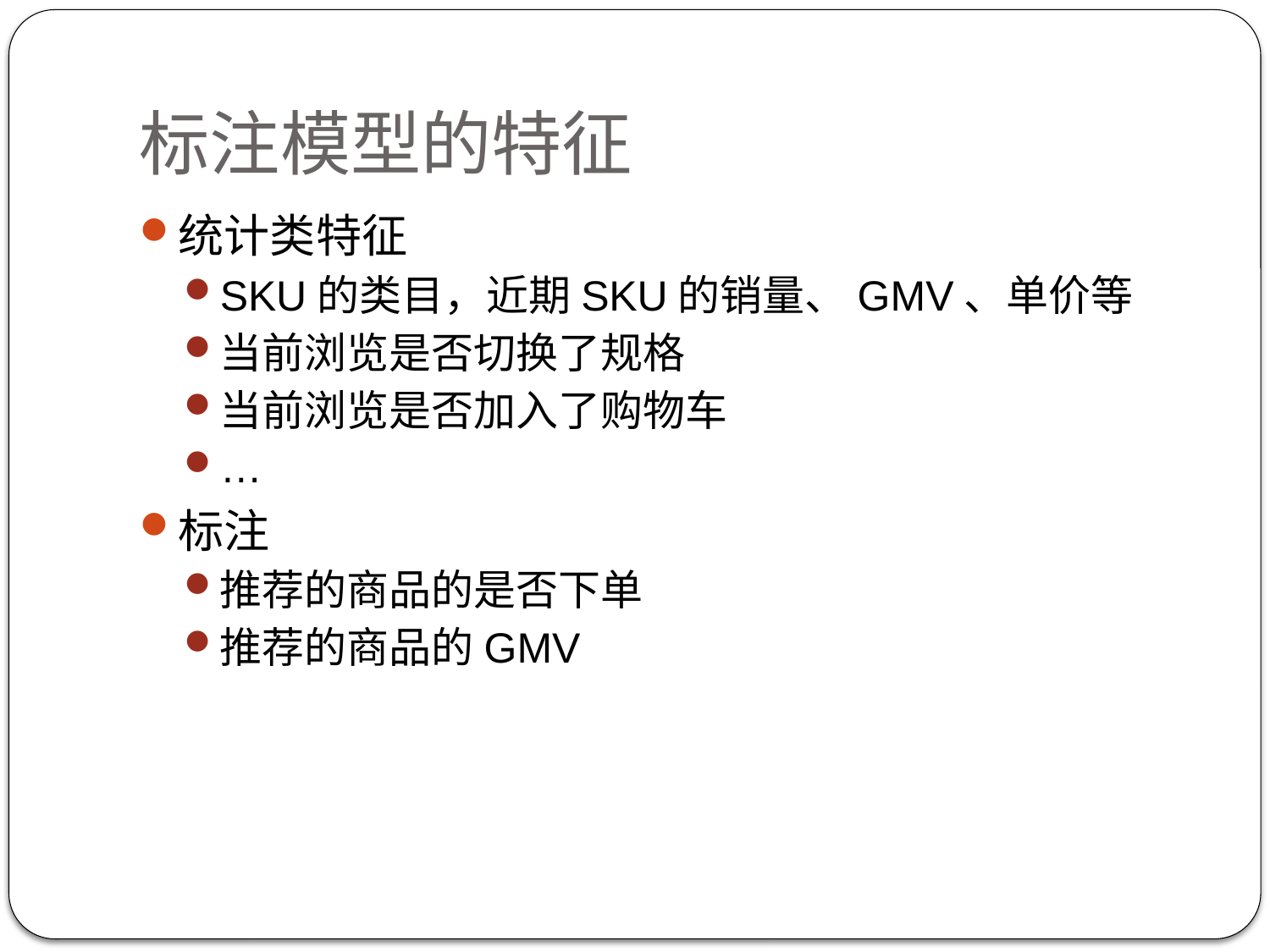

# 标注模型的特征
统计类特征
SKU的类目，近期SKU的销量、GMV、单价等
当前浏览是否切换了规格
当前浏览是否加入了购物车
…
标注
推荐的商品的是否下单
推荐的商品的GMV